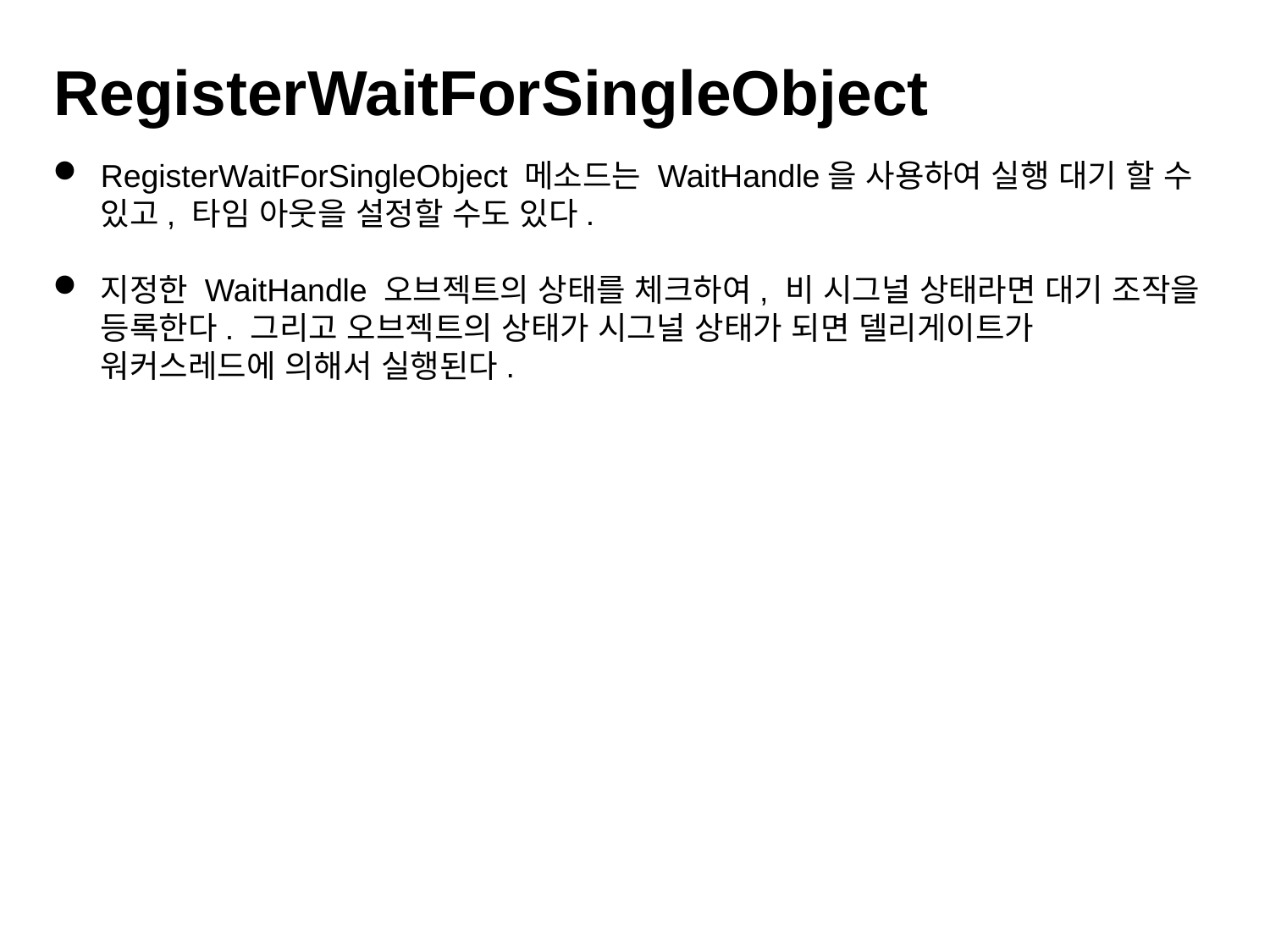

RegisterWaitForSingleObject
RegisterWaitForSingleObject 메소드는 WaitHandle을 사용하여 실행 대기 할 수 있고, 타임 아웃을 설정할 수도 있다.

지정한 WaitHandle 오브젝트의 상태를 체크하여, 비 시그널 상태라면 대기 조작을 등록한다. 그리고 오브젝트의 상태가 시그널 상태가 되면 델리게이트가 워커스레드에 의해서 실행된다.